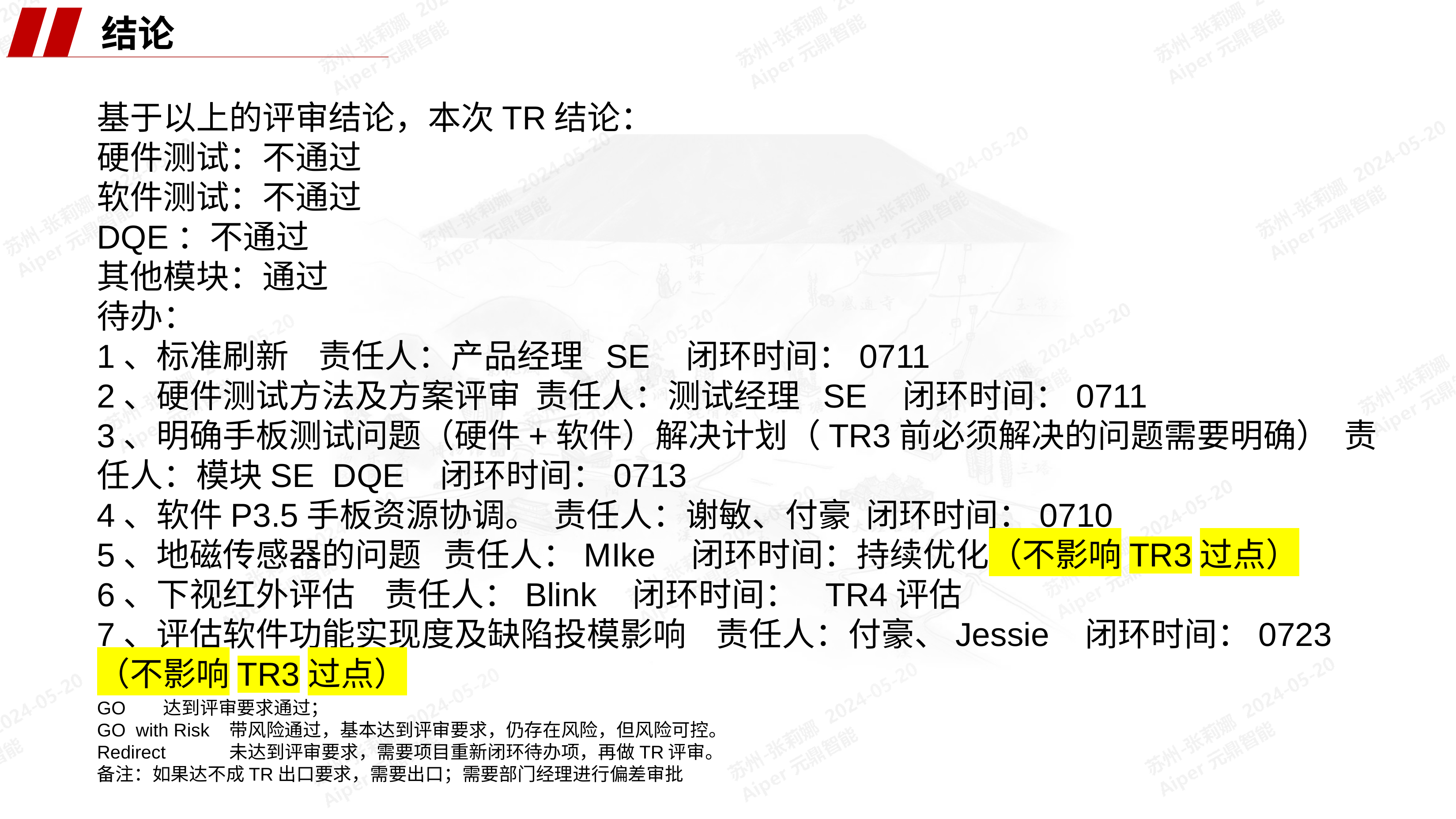

结论
基于以上的评审结论，本次TR结论：
硬件测试：不通过
软件测试：不通过
DQE：不通过
其他模块：通过
待办：
1、标准刷新    责任人：产品经理  SE   闭环时间：0711
2、硬件测试方法及方案评审  责任人：测试经理  SE   闭环时间：0711
3、明确手板测试问题（硬件+软件）解决计划（TR3前必须解决的问题需要明确）  责任人：模块SE  DQE   闭环时间：0713
4、软件P3.5手板资源协调。  责任人：谢敏、付豪  闭环时间：0710
5、地磁传感器的问题   责任人：MIke   闭环时间：持续优化（不影响TR3过点）
6、下视红外评估    责任人：Blink   闭环时间：	TR4评估
7、评估软件功能实现度及缺陷投模影响    责任人：付豪、Jessie   闭环时间：0723（不影响TR3过点）
GO	达到评审要求通过；
GO  with Risk	带风险通过，基本达到评审要求，仍存在风险，但风险可控。
Redirect	未达到评审要求，需要项目重新闭环待办项，再做TR评审。
备注：如果达不成TR出口要求，需要出口；需要部门经理进行偏差审批